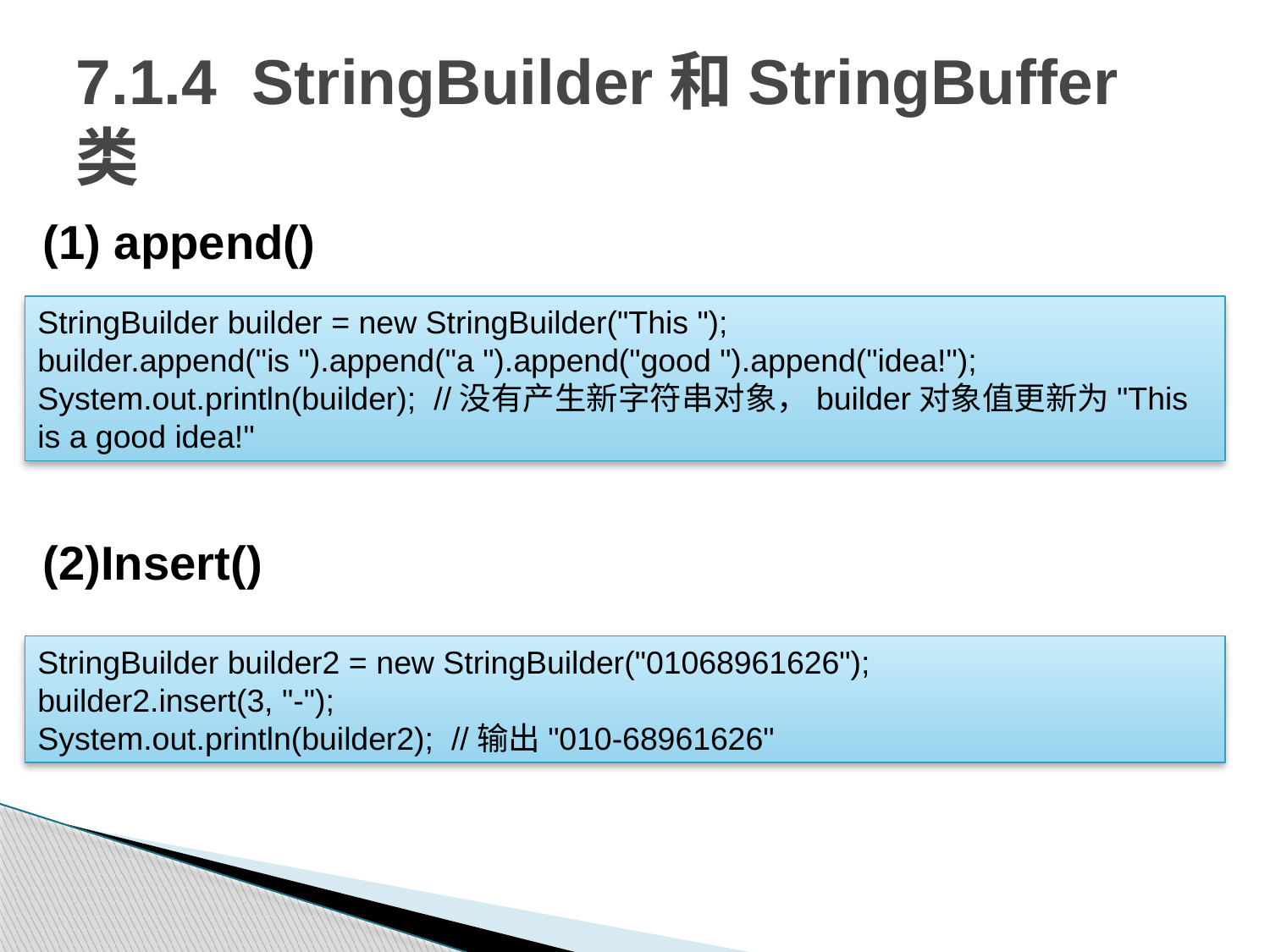

# 7.1.4  StringBuilder和StringBuffer类
(1) append()

(2)Insert()

StringBuilder builder = new StringBuilder("This ");
builder.append("is ").append("a ").append("good ").append("idea!");
System.out.println(builder);  //没有产生新字符串对象，builder对象值更新为"This is a good idea!"
StringBuilder builder2 = new StringBuilder("01068961626");
builder2.insert(3, "-");
System.out.println(builder2);  //输出"010-68961626"